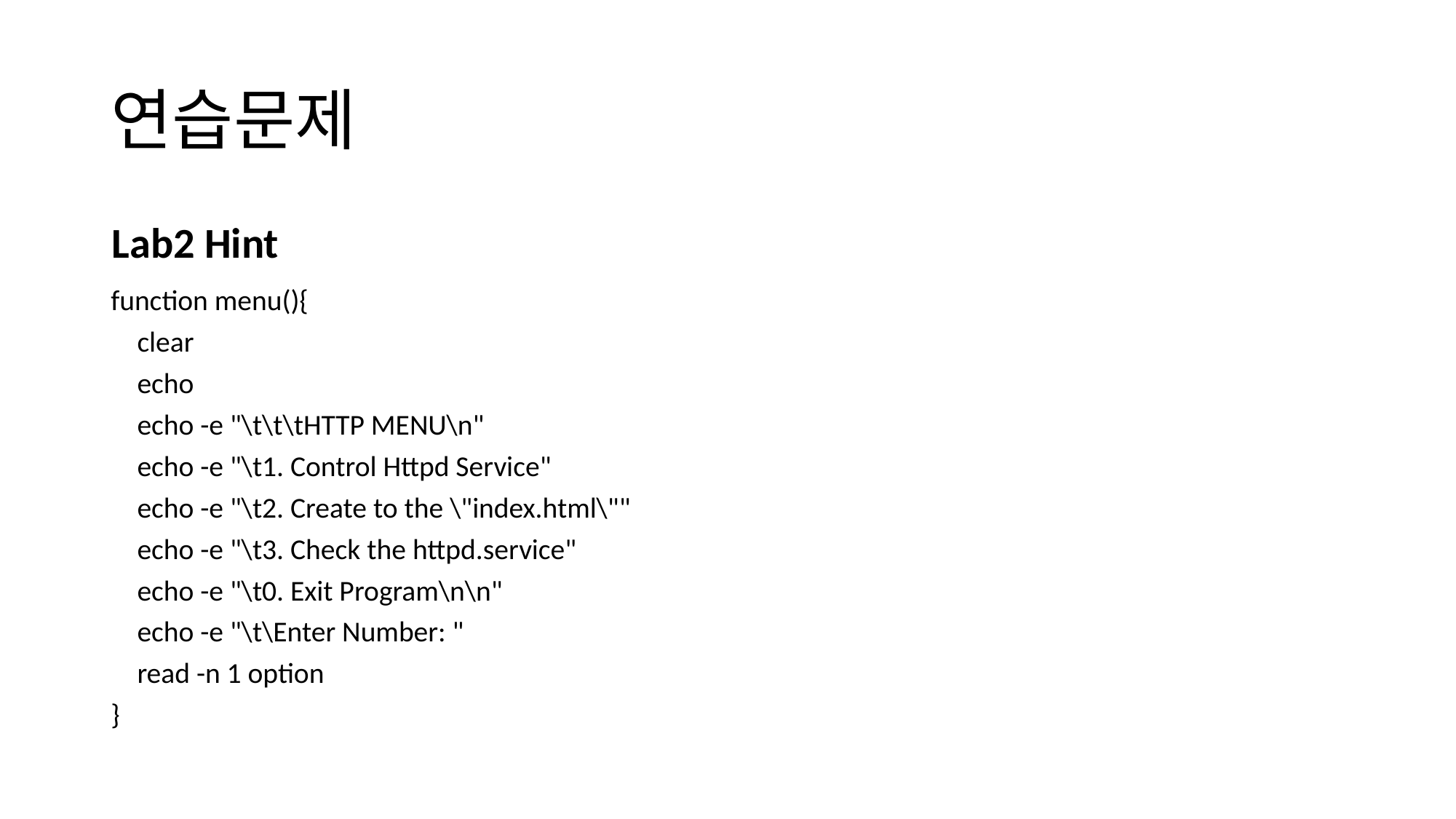

# 연습문제
Lab2 Hint
function menu(){
    clear
    echo
    echo -e "\t\t\tHTTP MENU\n"
    echo -e "\t1. Control Httpd Service"
    echo -e "\t2. Create to the \"index.html\""
    echo -e "\t3. Check the httpd.service"
    echo -e "\t0. Exit Program\n\n"
    echo -e "\t\Enter Number: "
    read -n 1 option
}